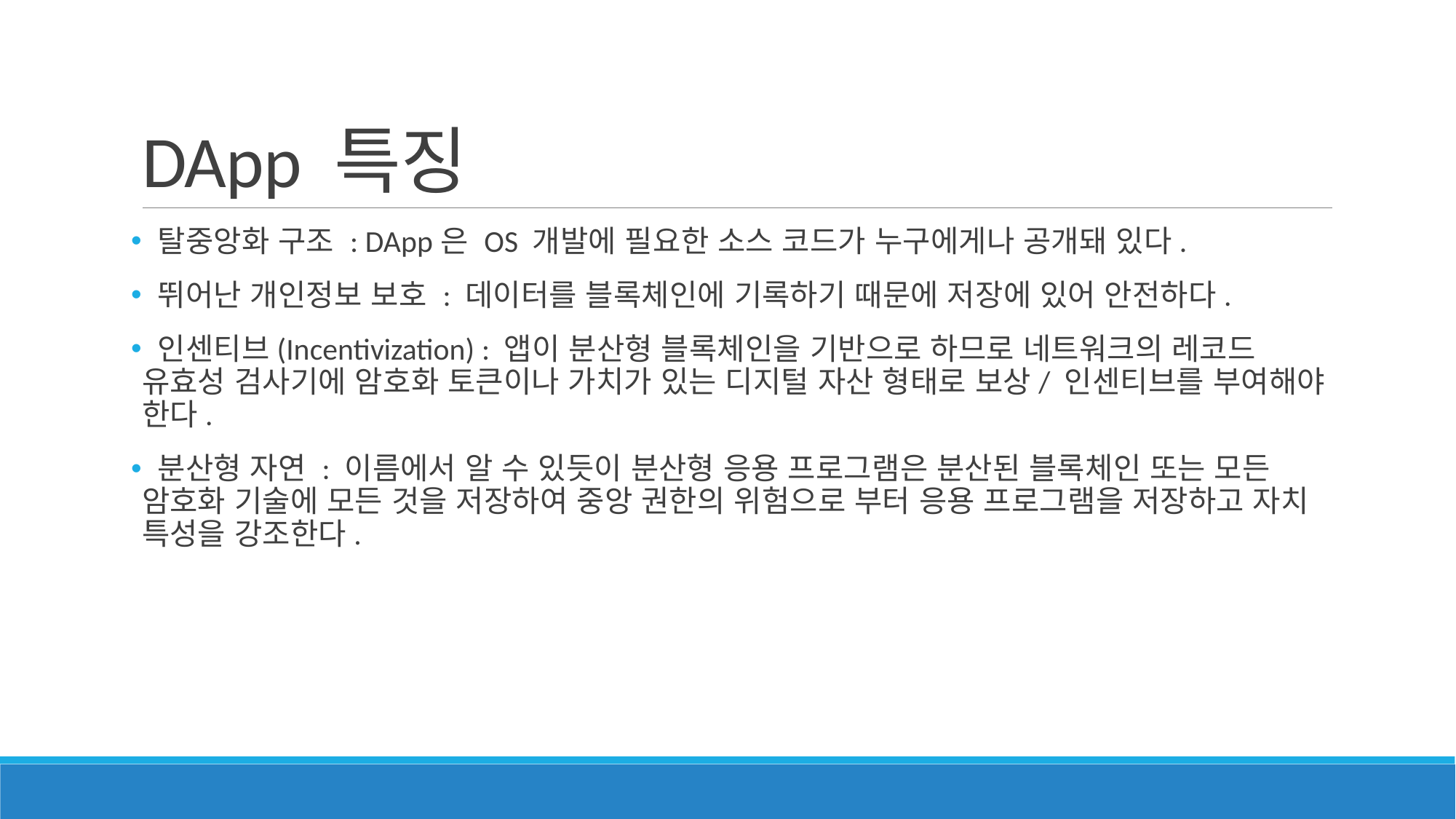

# DApp 특징
 탈중앙화 구조 : DApp은 OS 개발에 필요한 소스 코드가 누구에게나 공개돼 있다.
 뛰어난 개인정보 보호 : 데이터를 블록체인에 기록하기 때문에 저장에 있어 안전하다.
 인센티브(Incentivization) : 앱이 분산형 블록체인을 기반으로 하므로 네트워크의 레코드 유효성 검사기에 암호화 토큰이나 가치가 있는 디지털 자산 형태로 보상/ 인센티브를 부여해야 한다.
 분산형 자연 : 이름에서 알 수 있듯이 분산형 응용 프로그램은 분산된 블록체인 또는 모든 암호화 기술에 모든 것을 저장하여 중앙 권한의 위험으로 부터 응용 프로그램을 저장하고 자치 특성을 강조한다.